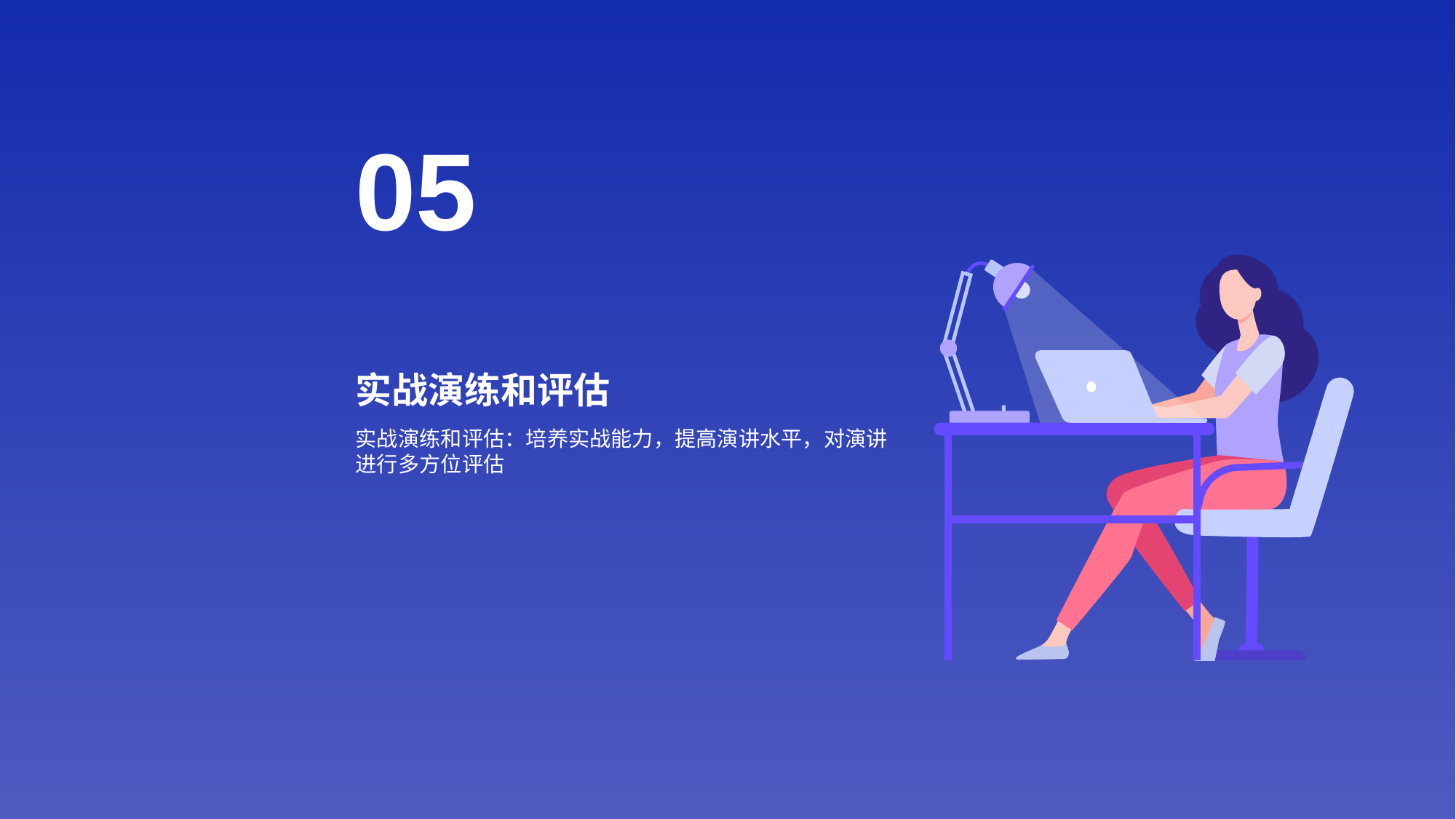

05
# 实战演练和评估
实战演练和评估：培养实战能力，提高演讲水平，对演讲进行多方位评估